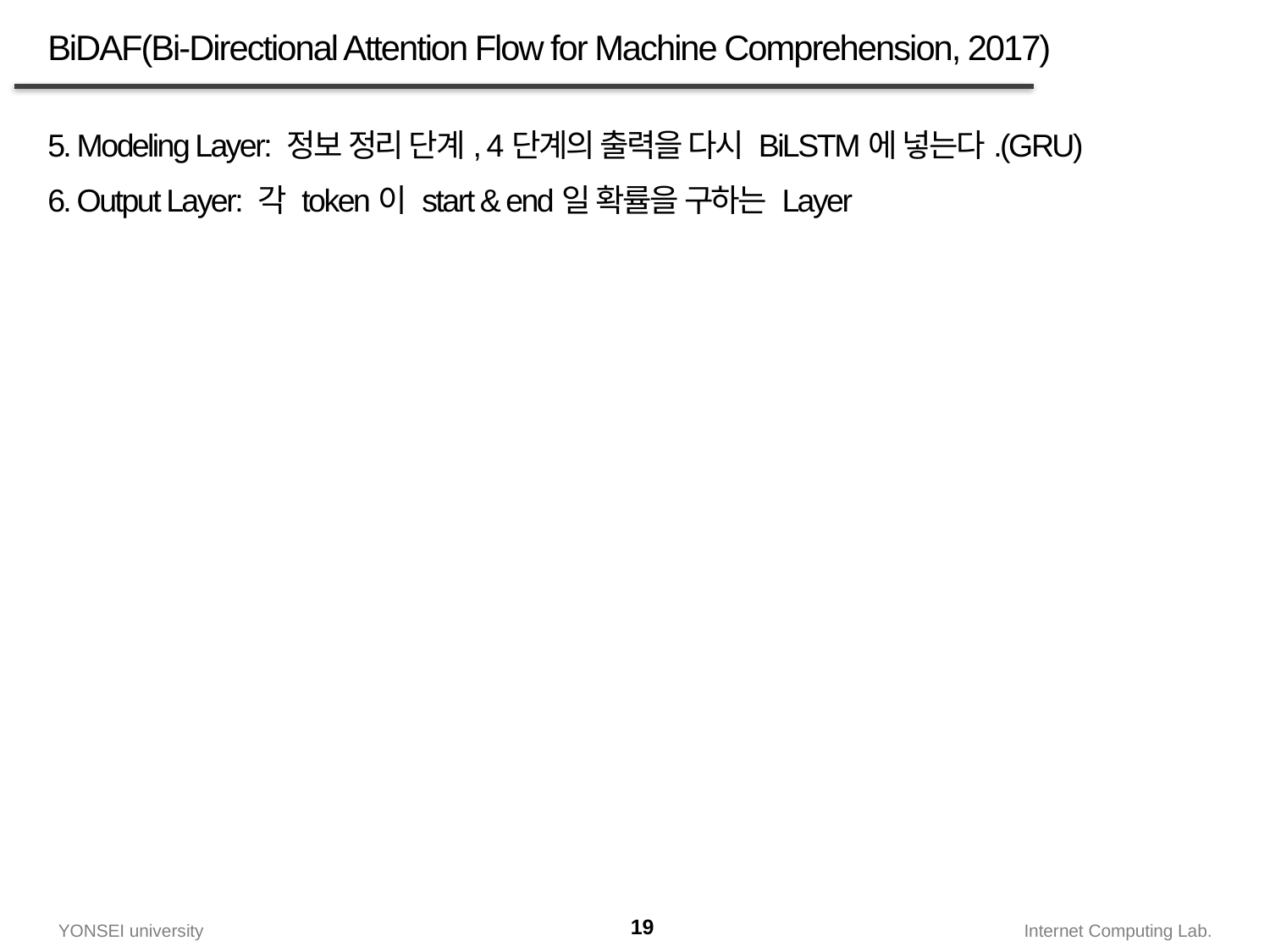

# BiDAF(Bi-Directional Attention Flow for Machine Comprehension, 2017)
5. Modeling Layer: 정보 정리 단계, 4단계의 출력을 다시 BiLSTM에 넣는다.(GRU)
6. Output Layer: 각 token이 start & end일 확률을 구하는 Layer
19